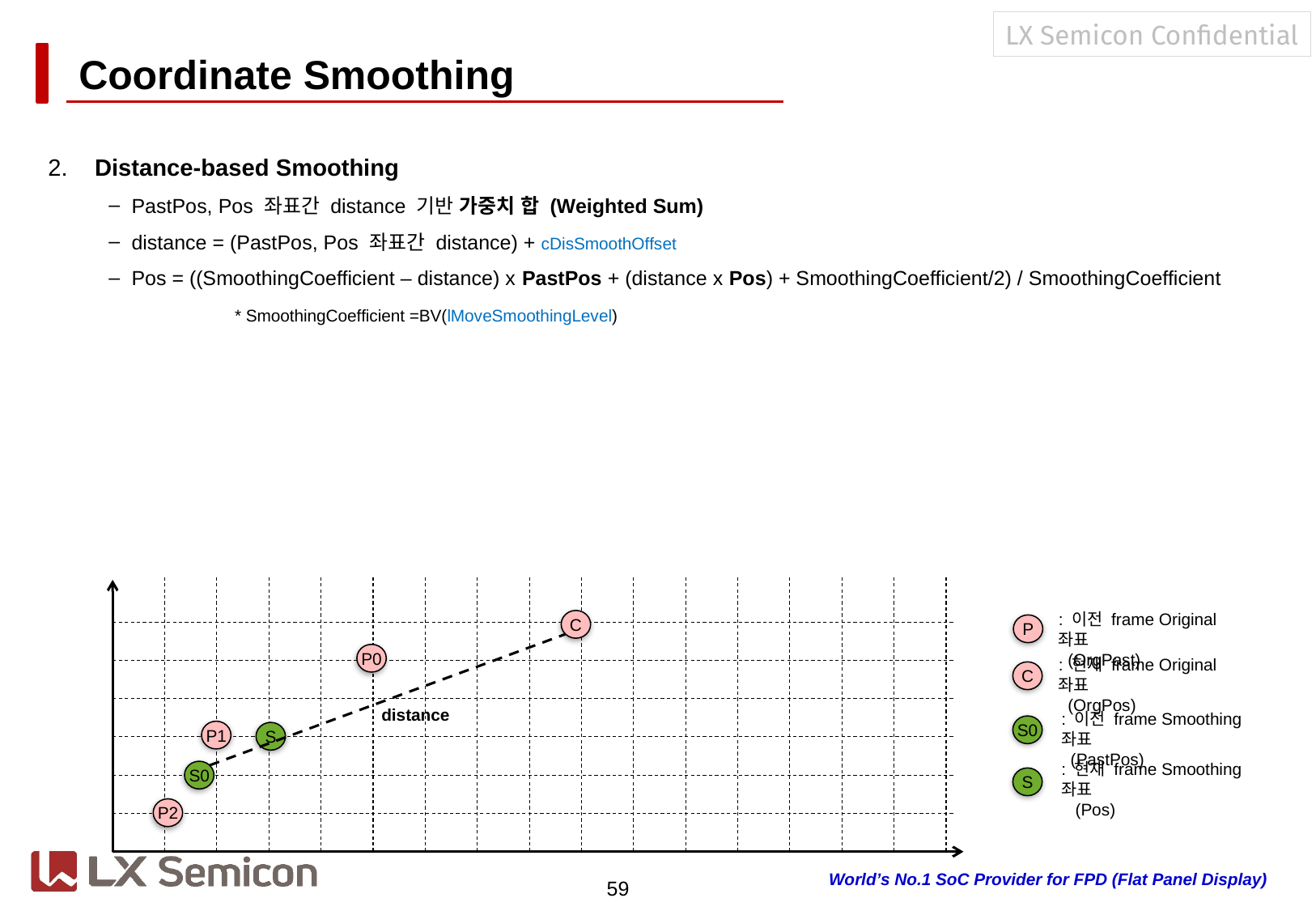

# Coordinate Smoothing
2.    Distance-based Smoothing
PastPos, Pos 좌표간 distance 기반 가중치 합 (Weighted Sum)
distance = (PastPos, Pos 좌표간 distance) + cDisSmoothOffset
Pos = ((SmoothingCoefficient – distance) x PastPos + (distance x Pos) + SmoothingCoefficient/2) / SmoothingCoefficient
	 * SmoothingCoefficient =BV(lMoveSmoothingLevel)

C
: 이전 frame Original 좌표
  (OrgPast)
P
P0
: 현재 frame Original 좌표
  (OrgPos)
C
distance
: 이전 frame Smoothing 좌표
  (PastPos)
S0
P1
S
S0
: 현재 frame Smoothing 좌표
   (Pos)
S
P2